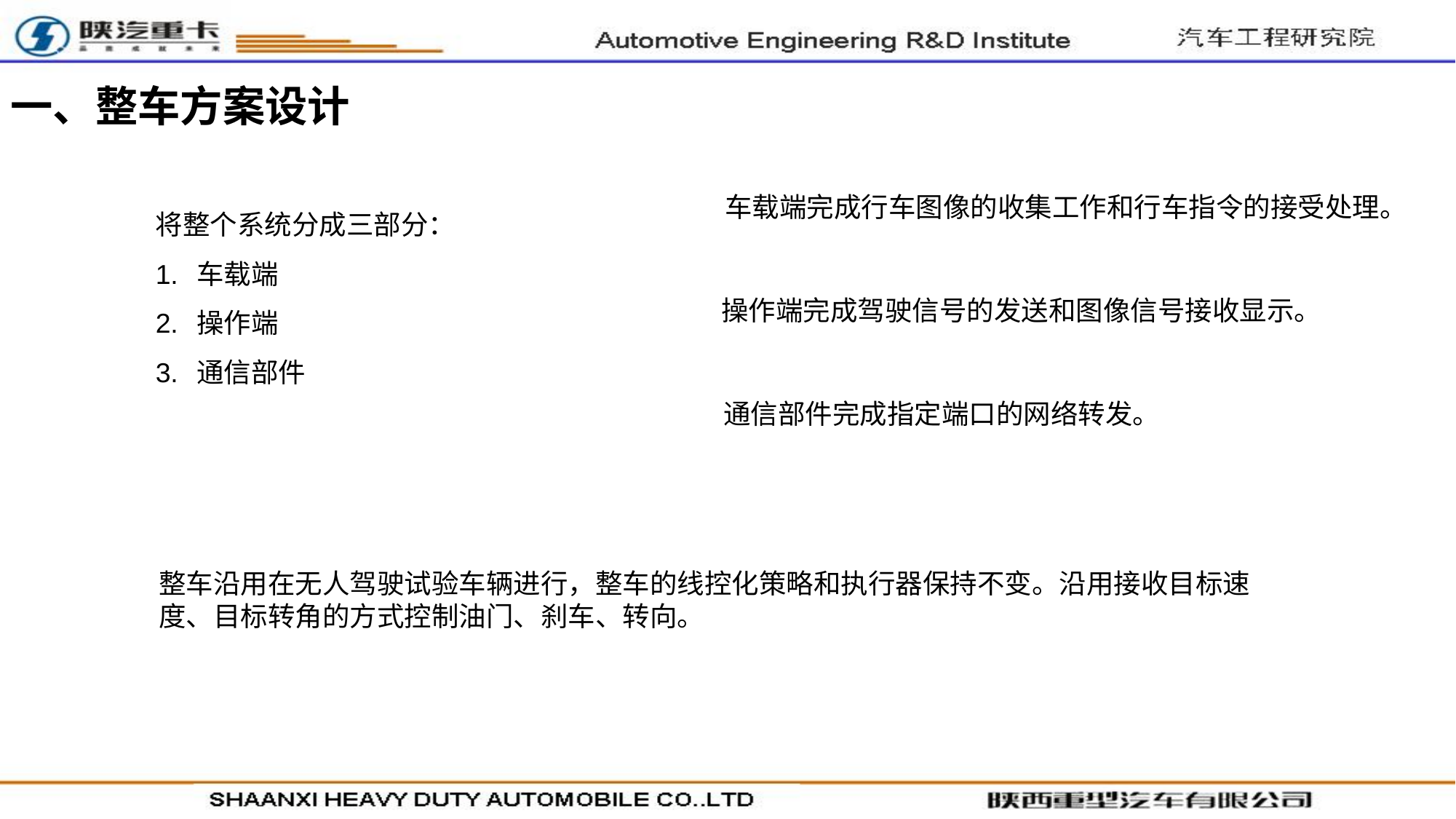

一、整车方案设计
车载端完成行车图像的收集工作和行车指令的接受处理。
将整个系统分成三部分：
车载端
操作端
通信部件
操作端完成驾驶信号的发送和图像信号接收显示。
通信部件完成指定端口的网络转发。
整车沿用在无人驾驶试验车辆进行，整车的线控化策略和执行器保持不变。沿用接收目标速度、目标转角的方式控制油门、刹车、转向。